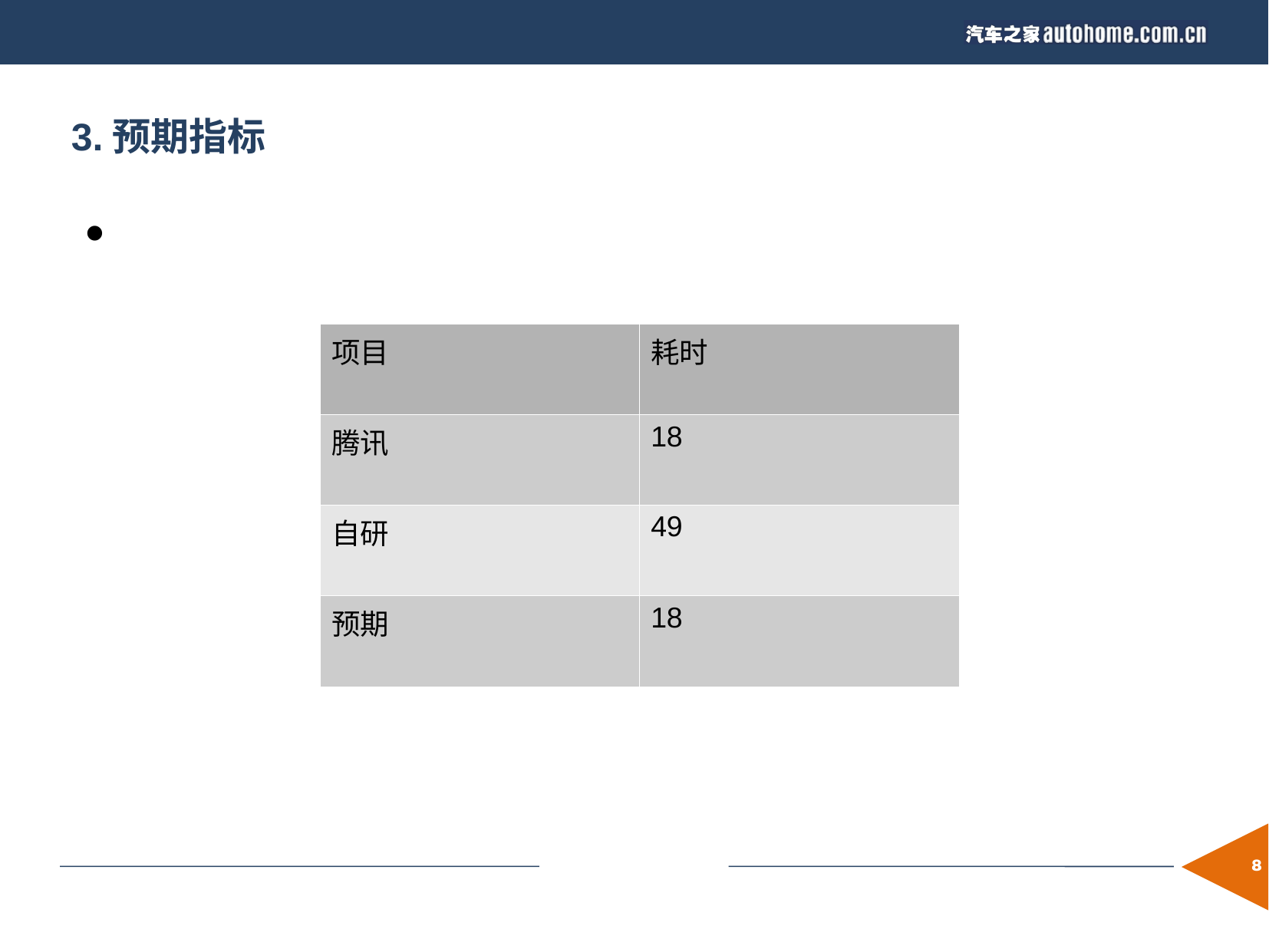

3.预期指标

| 项目 | 耗时 |
| --- | --- |
| 腾讯 | 18 |
| 自研 | 49 |
| 预期 | 18 |
8